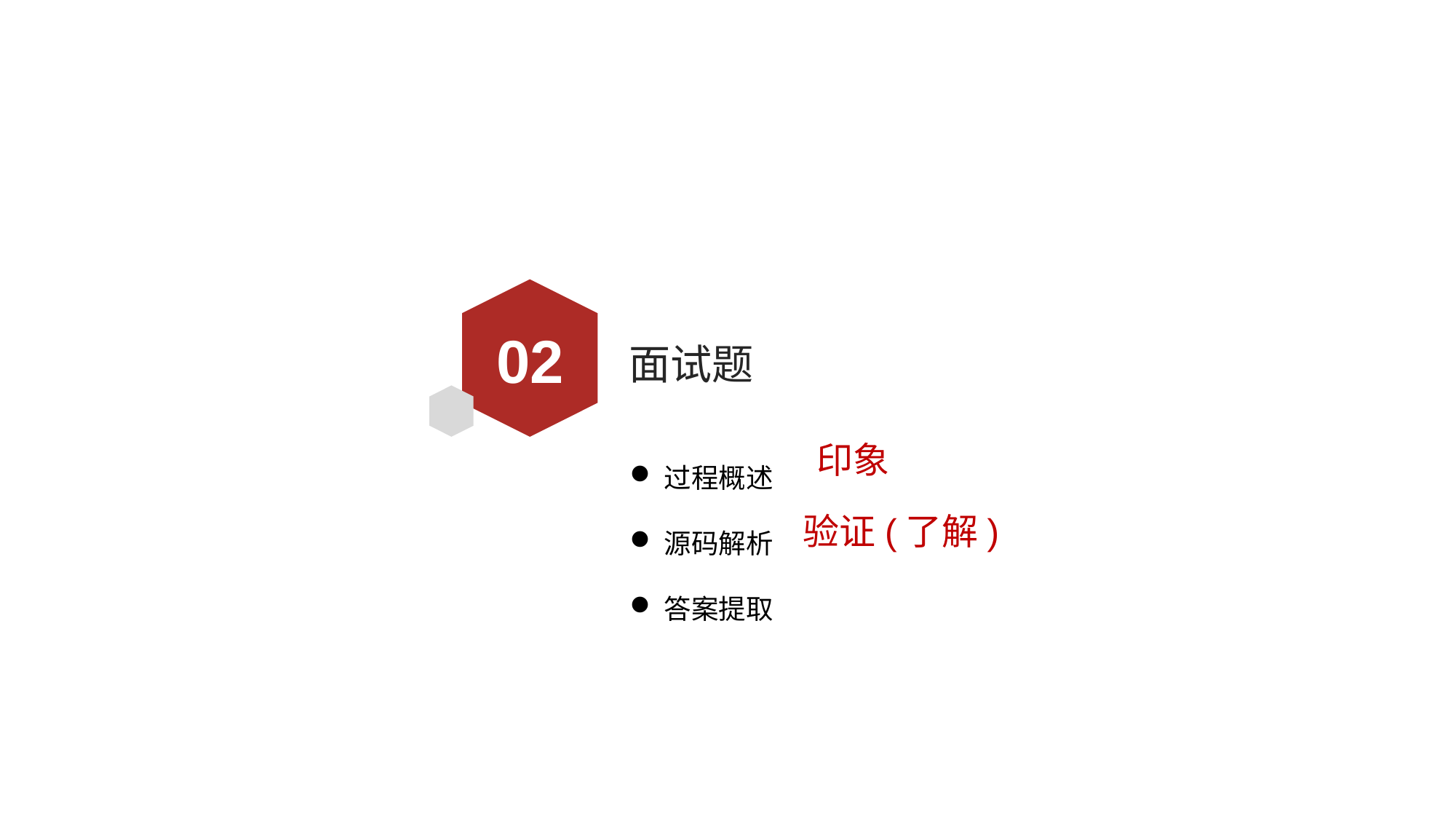

02
# 面试题
过程概述
源码解析
答案提取
印象
验证(了解)